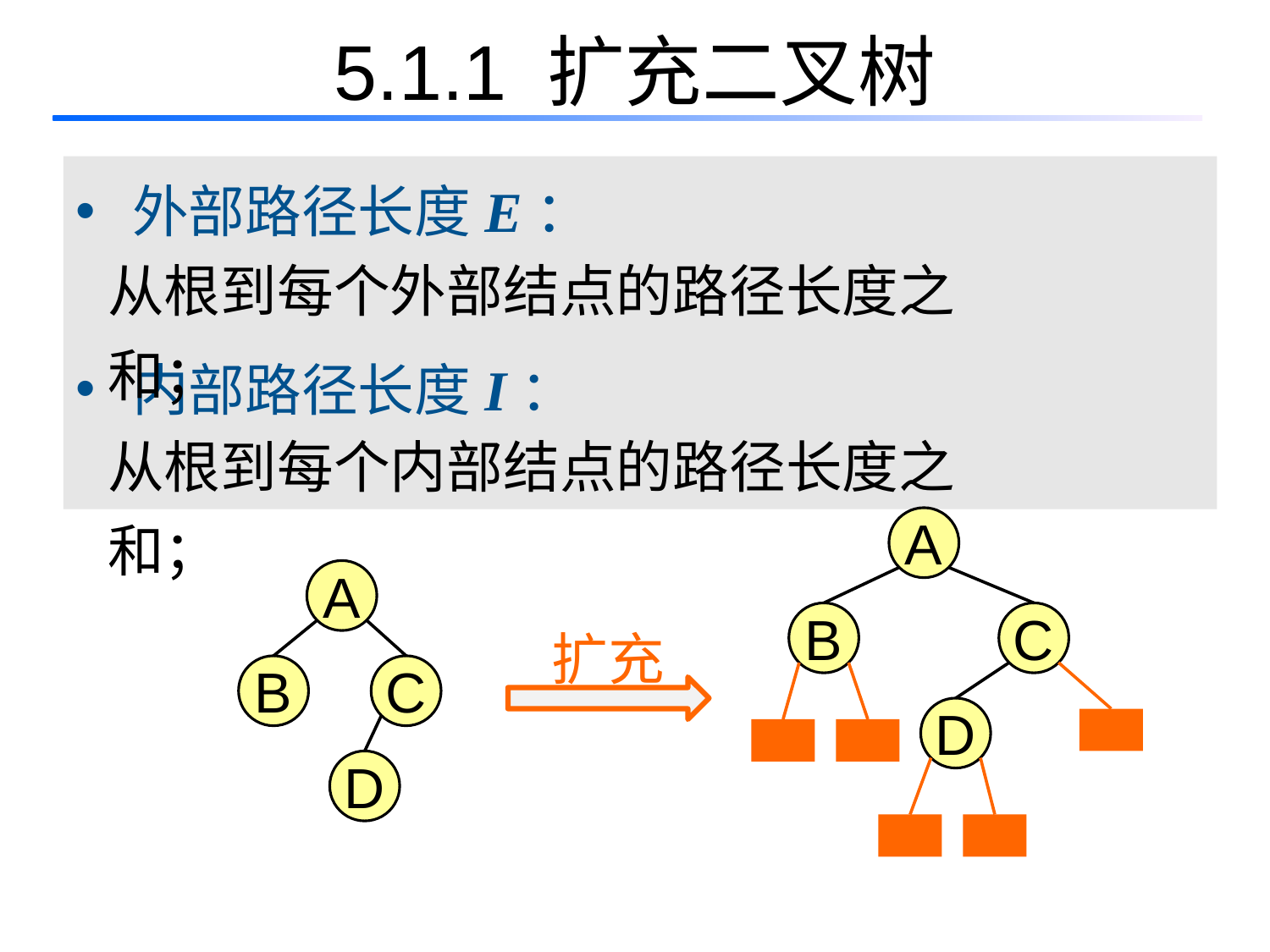

5.1.1 扩充二叉树

 外部路径长度E：

 内部路径长度I：

从根到每个外部结点的路径长度之和；
从根到每个内部结点的路径长度之和；
A
A
扩充
B
C
B
C

D

D